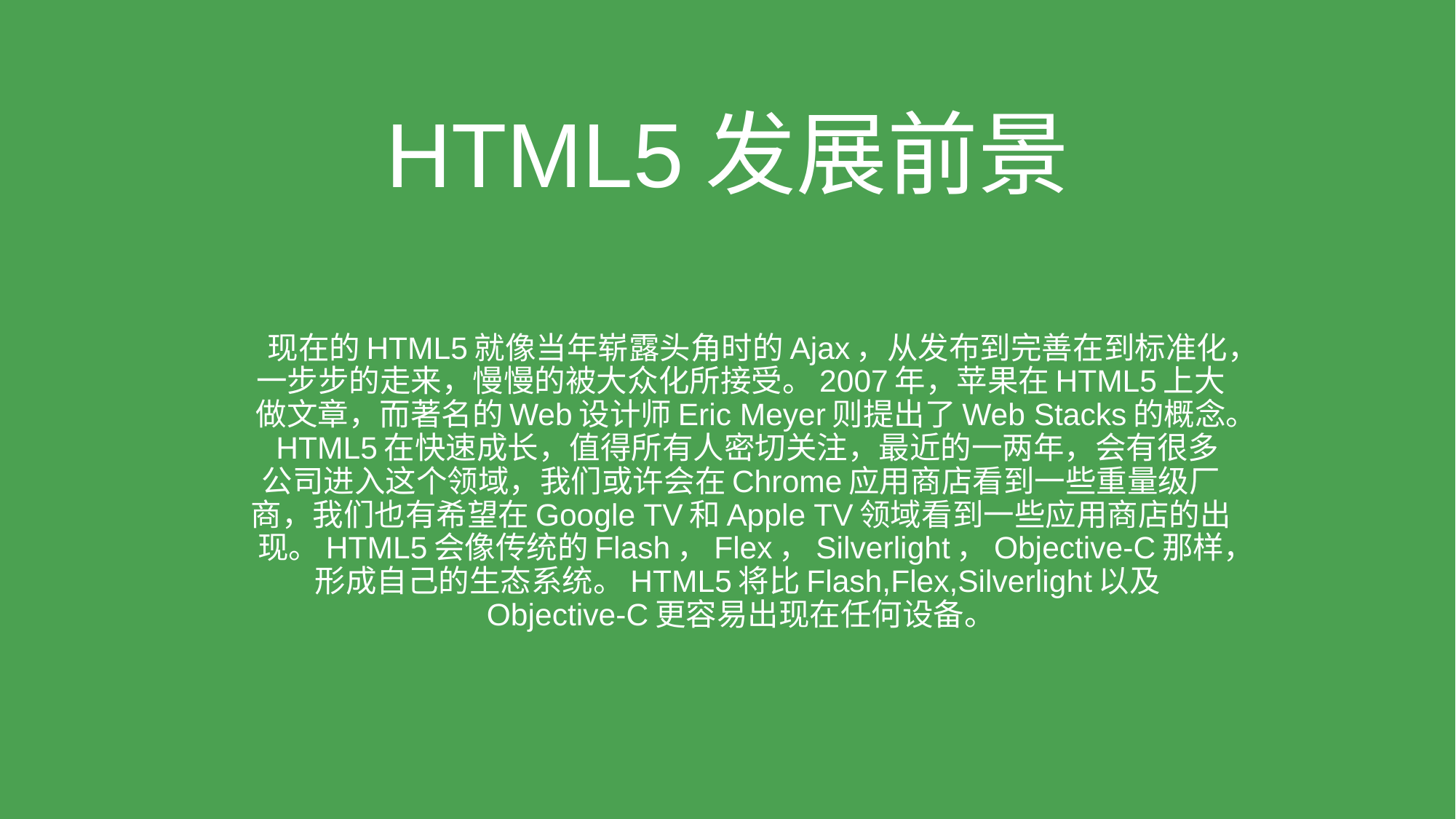

# HTML5发展前景
 现在的HTML5就像当年崭露头角时的Ajax，从发布到完善在到标准化，一步步的走来，慢慢的被大众化所接受。2007年，苹果在HTML5上大做文章，而著名的Web设计师Eric Meyer则提出了Web Stacks的概念。 HTML5在快速成长，值得所有人密切关注，最近的一两年，会有很多公司进入这个领域，我们或许会在Chrome应用商店看到一些重量级厂商，我们也有希望在Google TV和Apple TV领域看到一些应用商店的出现。HTML5会像传统的Flash，Flex，Silverlight，Objective-C那样，形成自己的生态系统。HTML5将比Flash,Flex,Silverlight以及Objective-C更容易出现在任何设备。